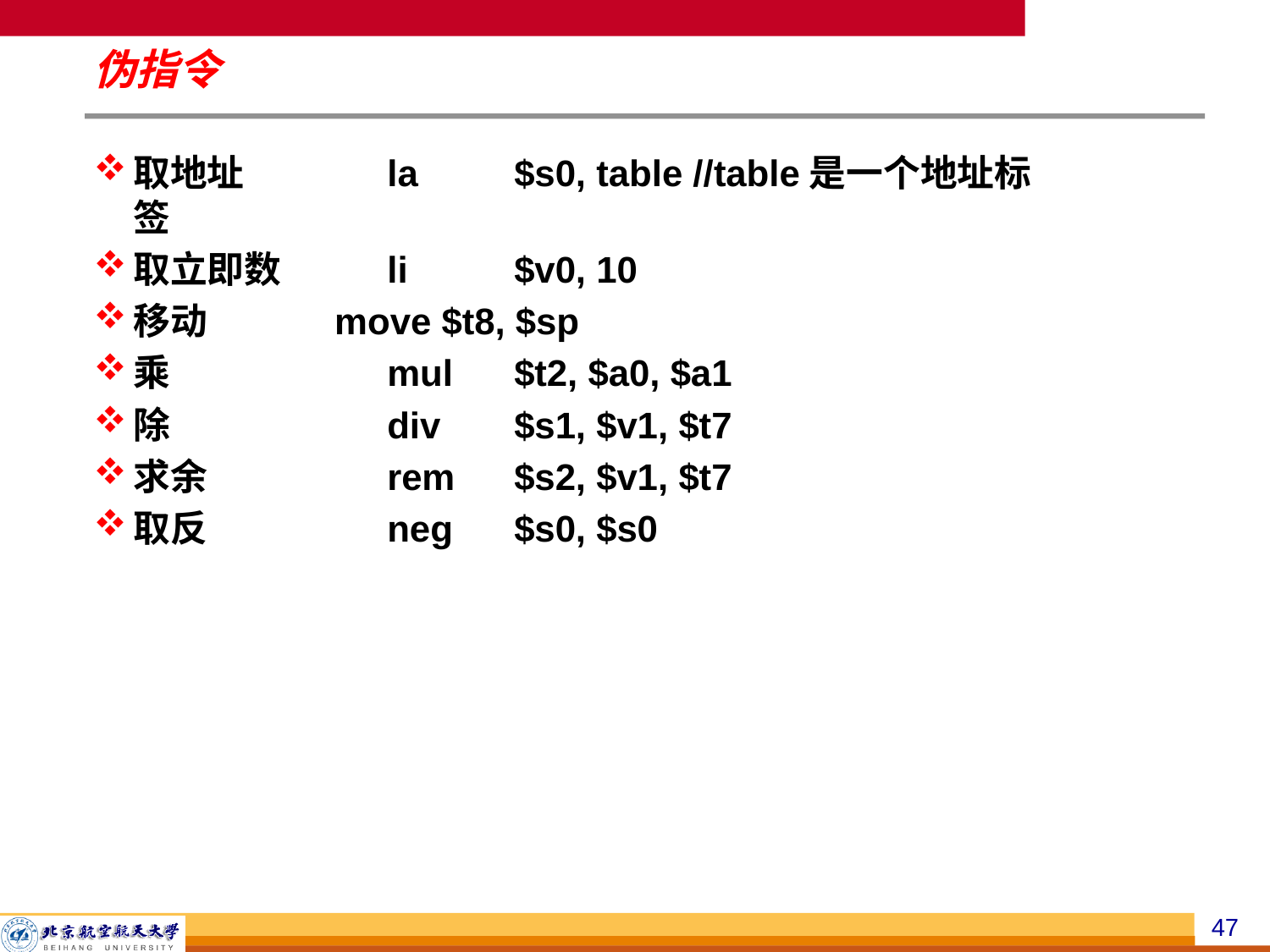

伪指令
取地址     	la 	$s0, table //table是一个地址标签
取立即数	li  	$v0, 10
移动              move $t8, $sp
乘		mul 	$t2, $a0, $a1
除		div  	$s1, $v1, $t7
求余		rem 	$s2, $v1, $t7
取反		neg 	$s0, $s0